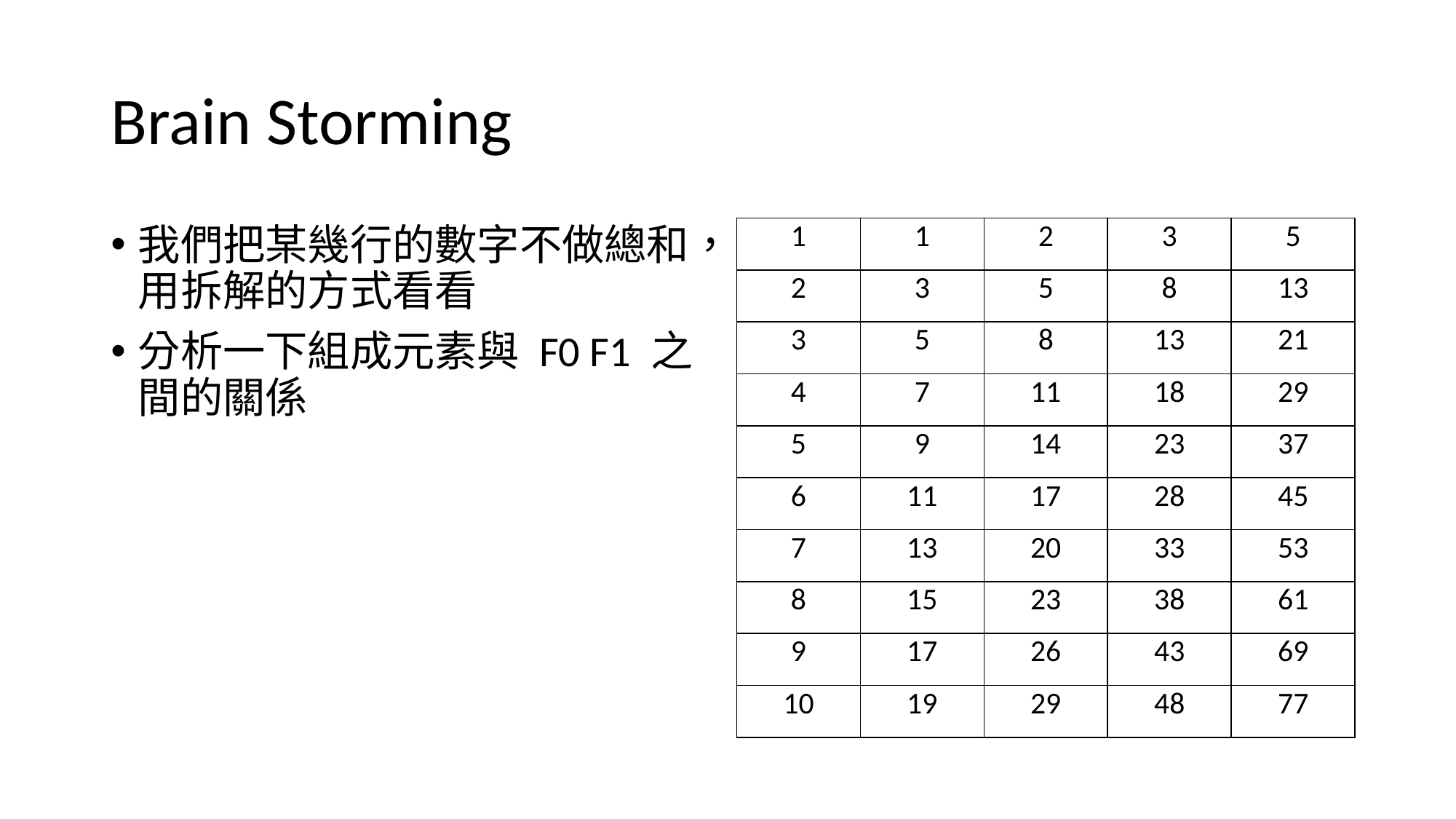

# Brain Storming
我們把某幾行的數字不做總和，用拆解的方式看看
分析一下組成元素與 F0 F1 之間的關係
| 1 | 1 | 2 | 3 | 5 |
| --- | --- | --- | --- | --- |
| 2 | 3 | 5 | 8 | 13 |
| 3 | 5 | 8 | 13 | 21 |
| 4 | 7 | 11 | 18 | 29 |
| 5 | 9 | 14 | 23 | 37 |
| 6 | 11 | 17 | 28 | 45 |
| 7 | 13 | 20 | 33 | 53 |
| 8 | 15 | 23 | 38 | 61 |
| 9 | 17 | 26 | 43 | 69 |
| 10 | 19 | 29 | 48 | 77 |